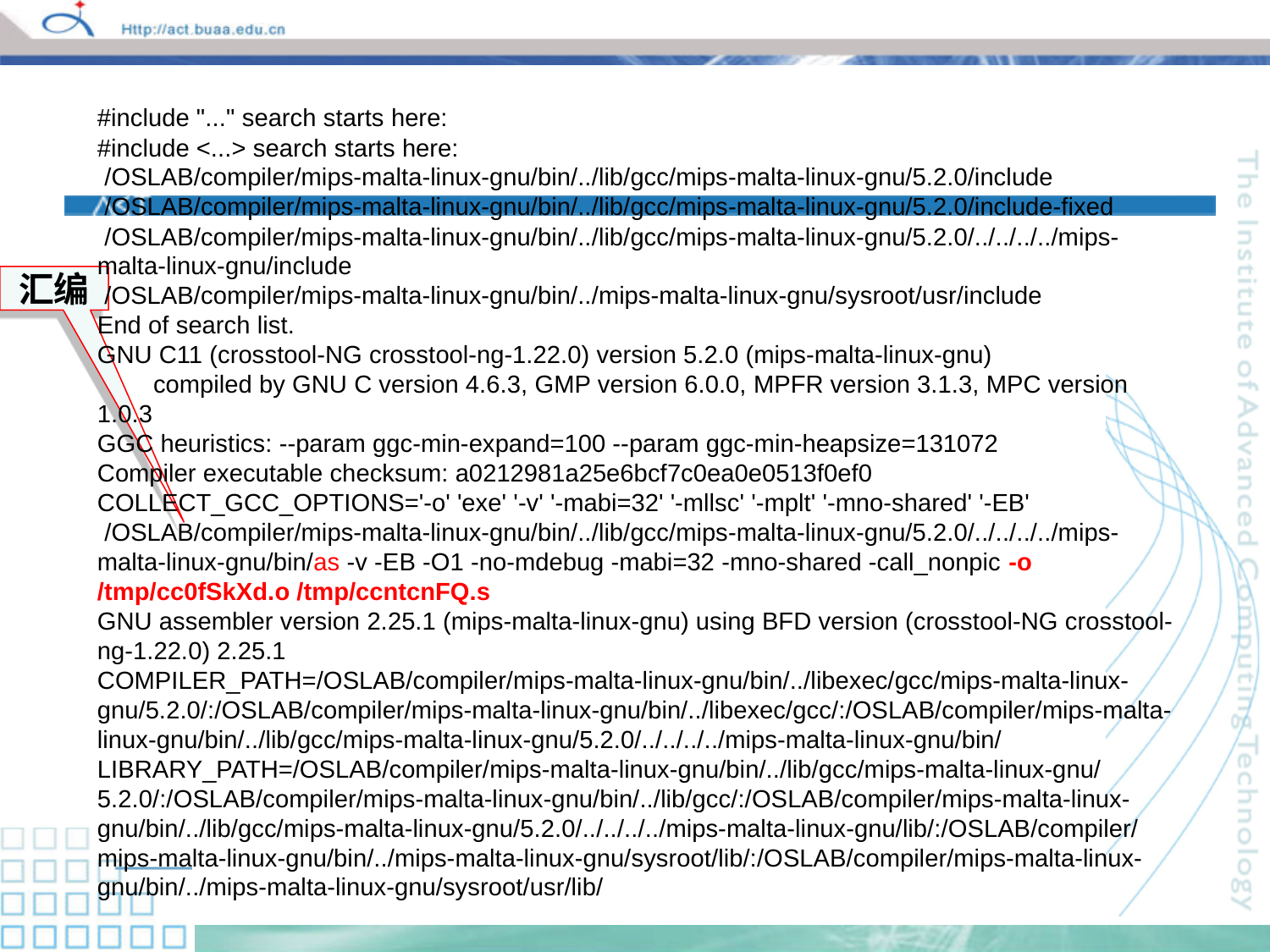

#include "..." search starts here:
#include <...> search starts here:
 /OSLAB/compiler/mips-malta-linux-gnu/bin/../lib/gcc/mips-malta-linux-gnu/5.2.0/include
 /OSLAB/compiler/mips-malta-linux-gnu/bin/../lib/gcc/mips-malta-linux-gnu/5.2.0/include-fixed
 /OSLAB/compiler/mips-malta-linux-gnu/bin/../lib/gcc/mips-malta-linux-gnu/5.2.0/../../../../mips-malta-linux-gnu/include
 /OSLAB/compiler/mips-malta-linux-gnu/bin/../mips-malta-linux-gnu/sysroot/usr/include
End of search list.
GNU C11 (crosstool-NG crosstool-ng-1.22.0) version 5.2.0 (mips-malta-linux-gnu)
        compiled by GNU C version 4.6.3, GMP version 6.0.0, MPFR version 3.1.3, MPC version 1.0.3
GGC heuristics: --param ggc-min-expand=100 --param ggc-min-heapsize=131072
Compiler executable checksum: a0212981a25e6bcf7c0ea0e0513f0ef0
COLLECT_GCC_OPTIONS='-o' 'exe' '-v' '-mabi=32' '-mllsc' '-mplt' '-mno-shared' '-EB'
 /OSLAB/compiler/mips-malta-linux-gnu/bin/../lib/gcc/mips-malta-linux-gnu/5.2.0/../../../../mips-malta-linux-gnu/bin/as -v -EB -O1 -no-mdebug -mabi=32 -mno-shared -call_nonpic -o /tmp/cc0fSkXd.o /tmp/ccntcnFQ.s
GNU assembler version 2.25.1 (mips-malta-linux-gnu) using BFD version (crosstool-NG crosstool-ng-1.22.0) 2.25.1
COMPILER_PATH=/OSLAB/compiler/mips-malta-linux-gnu/bin/../libexec/gcc/mips-malta-linux-gnu/5.2.0/:/OSLAB/compiler/mips-malta-linux-gnu/bin/../libexec/gcc/:/OSLAB/compiler/mips-malta-linux-gnu/bin/../lib/gcc/mips-malta-linux-gnu/5.2.0/../../../../mips-malta-linux-gnu/bin/
LIBRARY_PATH=/OSLAB/compiler/mips-malta-linux-gnu/bin/../lib/gcc/mips-malta-linux-gnu/5.2.0/:/OSLAB/compiler/mips-malta-linux-gnu/bin/../lib/gcc/:/OSLAB/compiler/mips-malta-linux-gnu/bin/../lib/gcc/mips-malta-linux-gnu/5.2.0/../../../../mips-malta-linux-gnu/lib/:/OSLAB/compiler/mips-malta-linux-gnu/bin/../mips-malta-linux-gnu/sysroot/lib/:/OSLAB/compiler/mips-malta-linux-gnu/bin/../mips-malta-linux-gnu/sysroot/usr/lib/

汇编